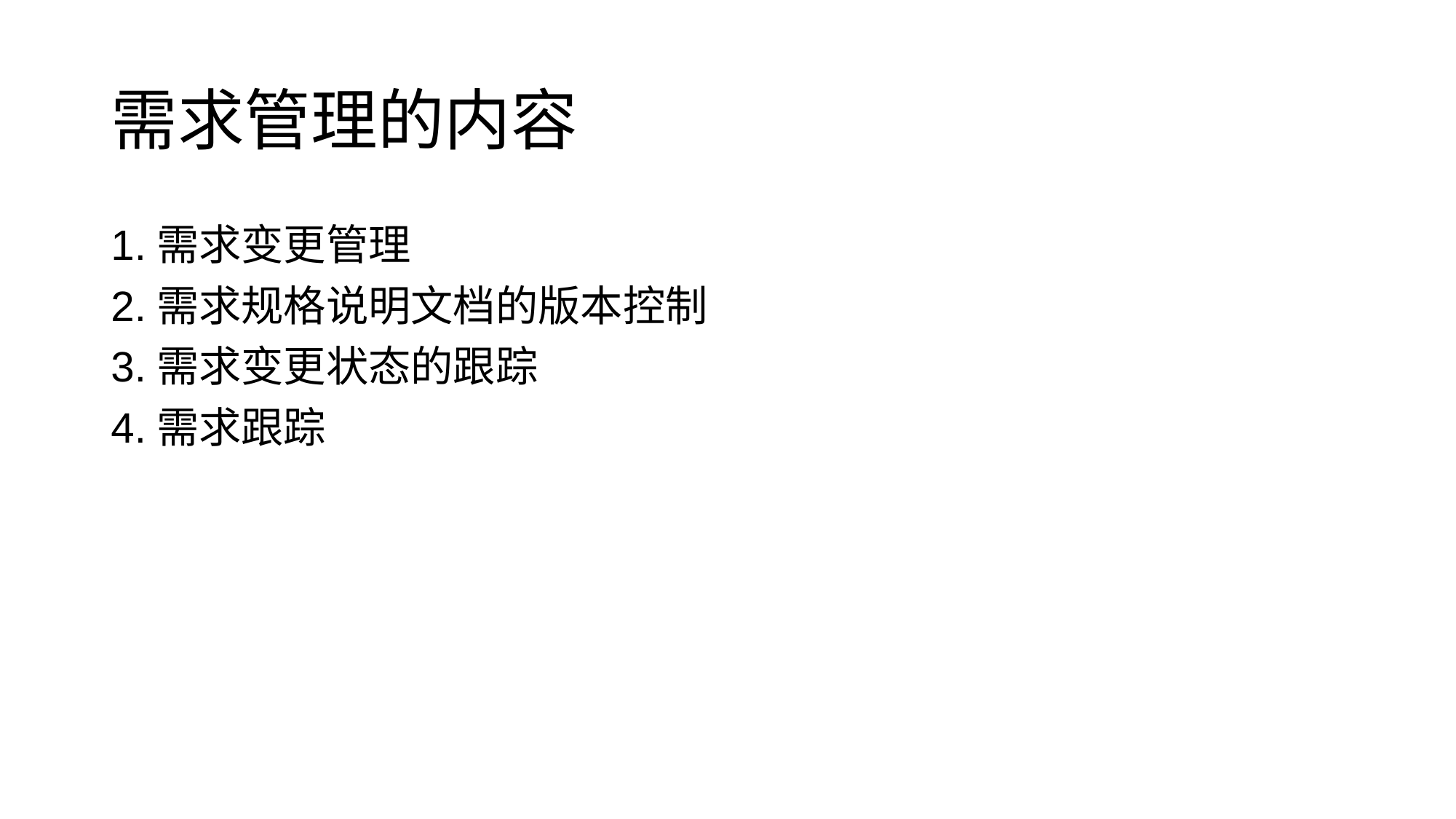

# 需求管理的内容
1.需求变更管理
2.需求规格说明文档的版本控制
3.需求变更状态的跟踪
4.需求跟踪